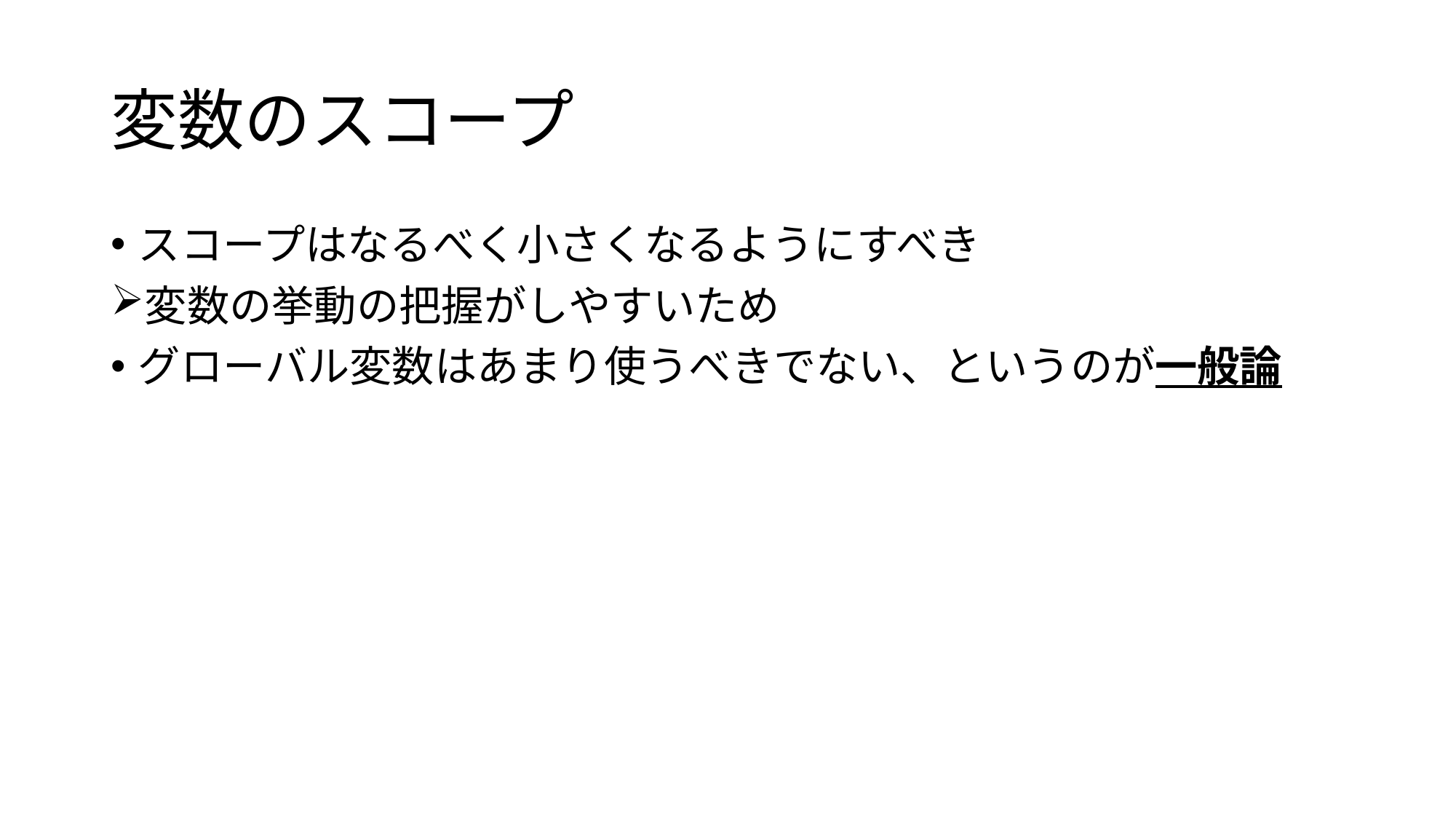

# 変数のスコープ
スコープはなるべく小さくなるようにすべき
変数の挙動の把握がしやすいため
グローバル変数はあまり使うべきでない、というのが一般論